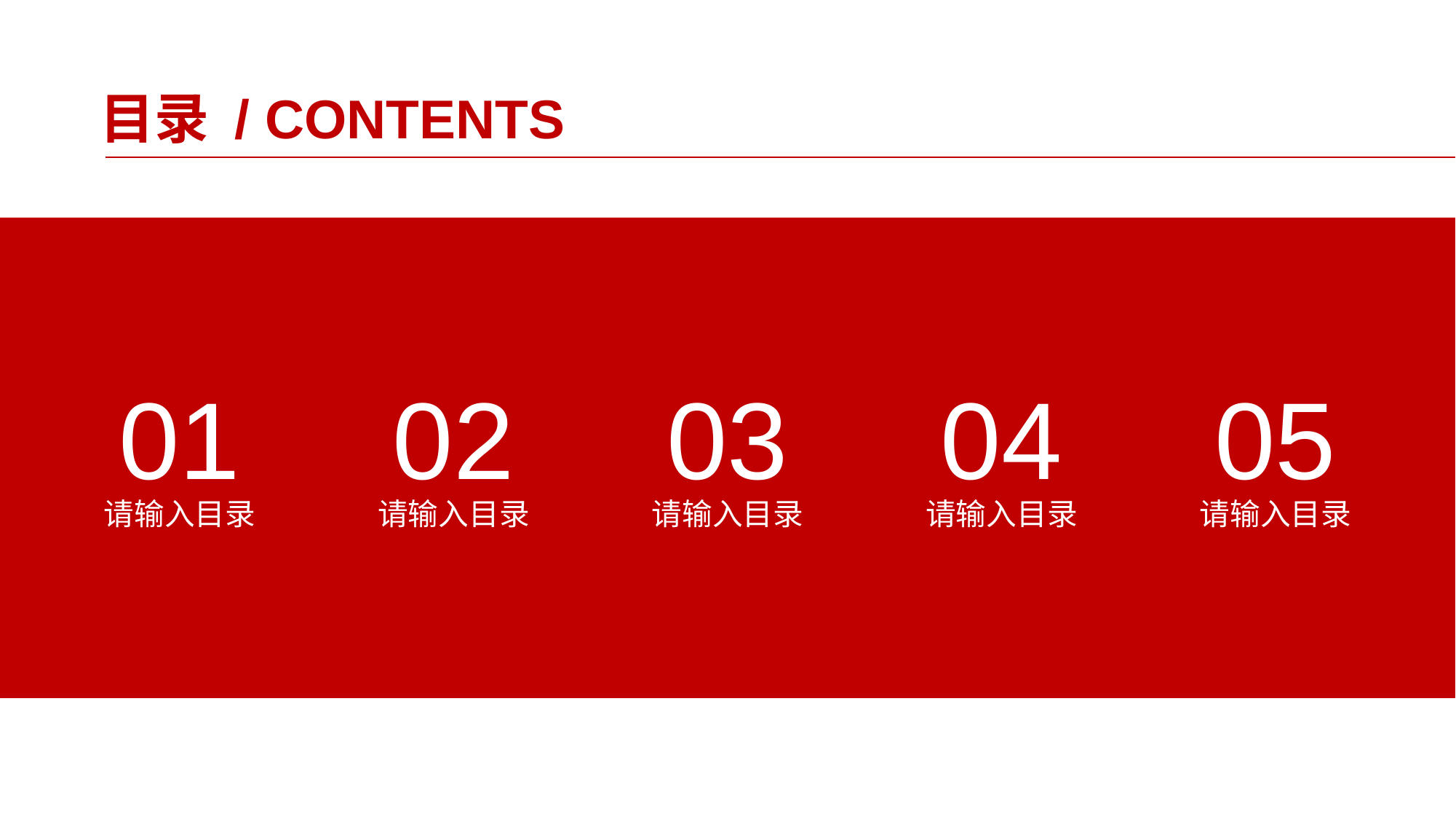

目录 / CONTENTS

01
02
03
04
05
请输入目录
请输入目录
请输入目录
请输入目录
请输入目录